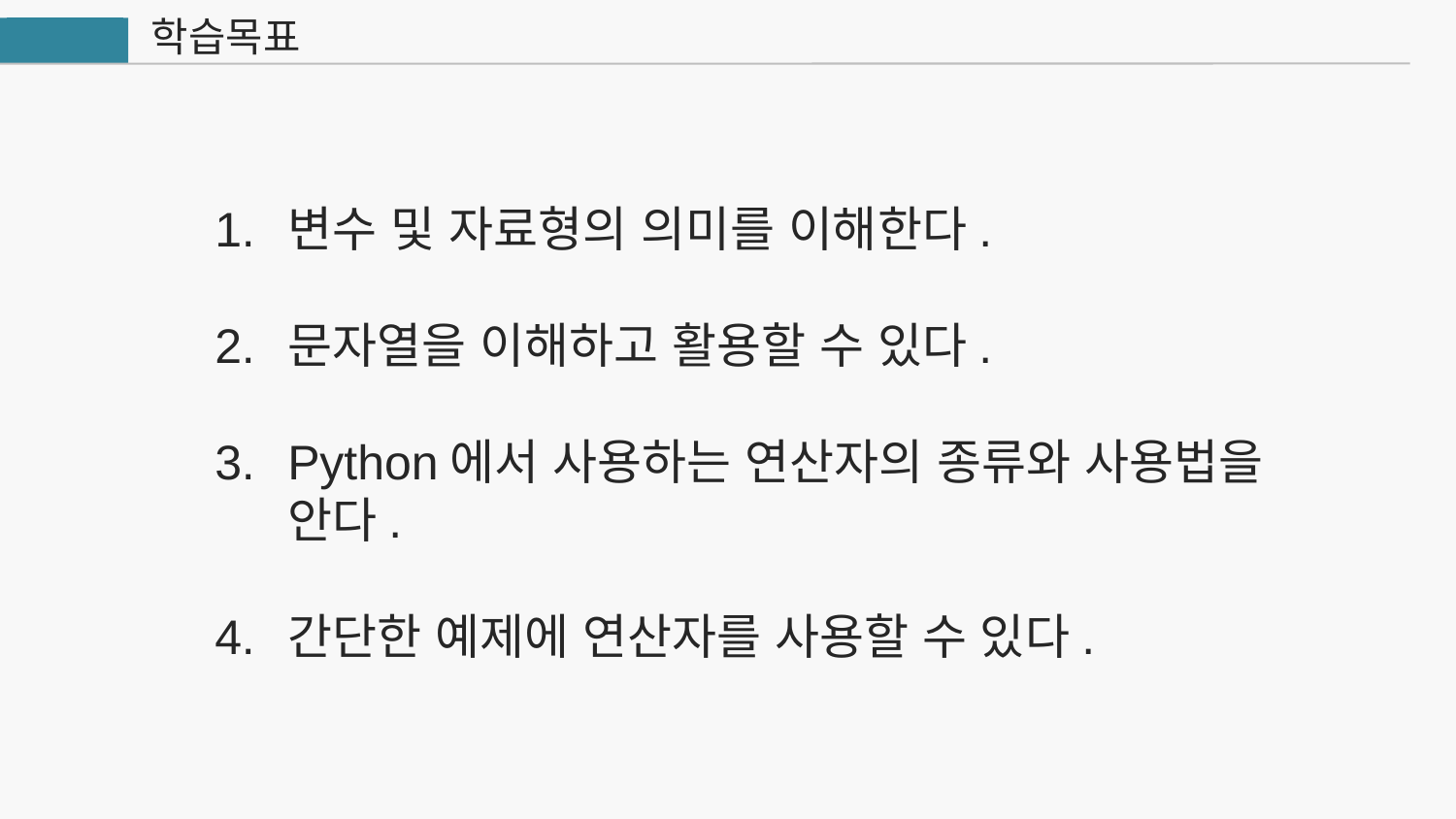

학습목표

Python
변수 및 자료형의 의미를 이해한다.

문자열을 이해하고 활용할 수 있다.

Python에서 사용하는 연산자의 종류와 사용법을 안다.

간단한 예제에 연산자를 사용할 수 있다.